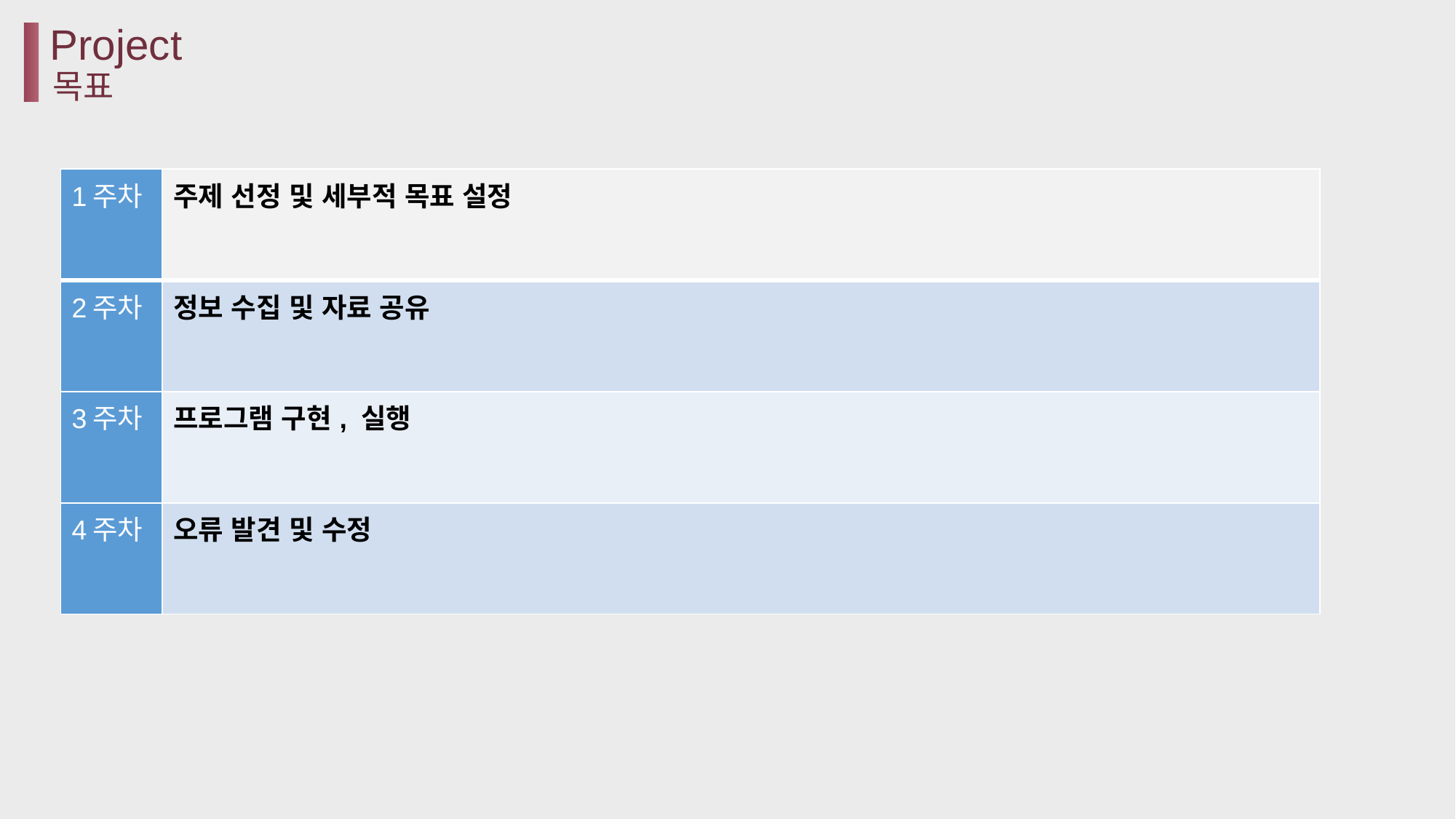

Project

목표
| 1주차 | 주제 선정 및 세부적 목표 설정 |
| --- | --- |
| 2주차 | 정보 수집 및 자료 공유 |
| 3주차 | 프로그램 구현, 실행 |
| 4주차 | 오류 발견 및 수정 |